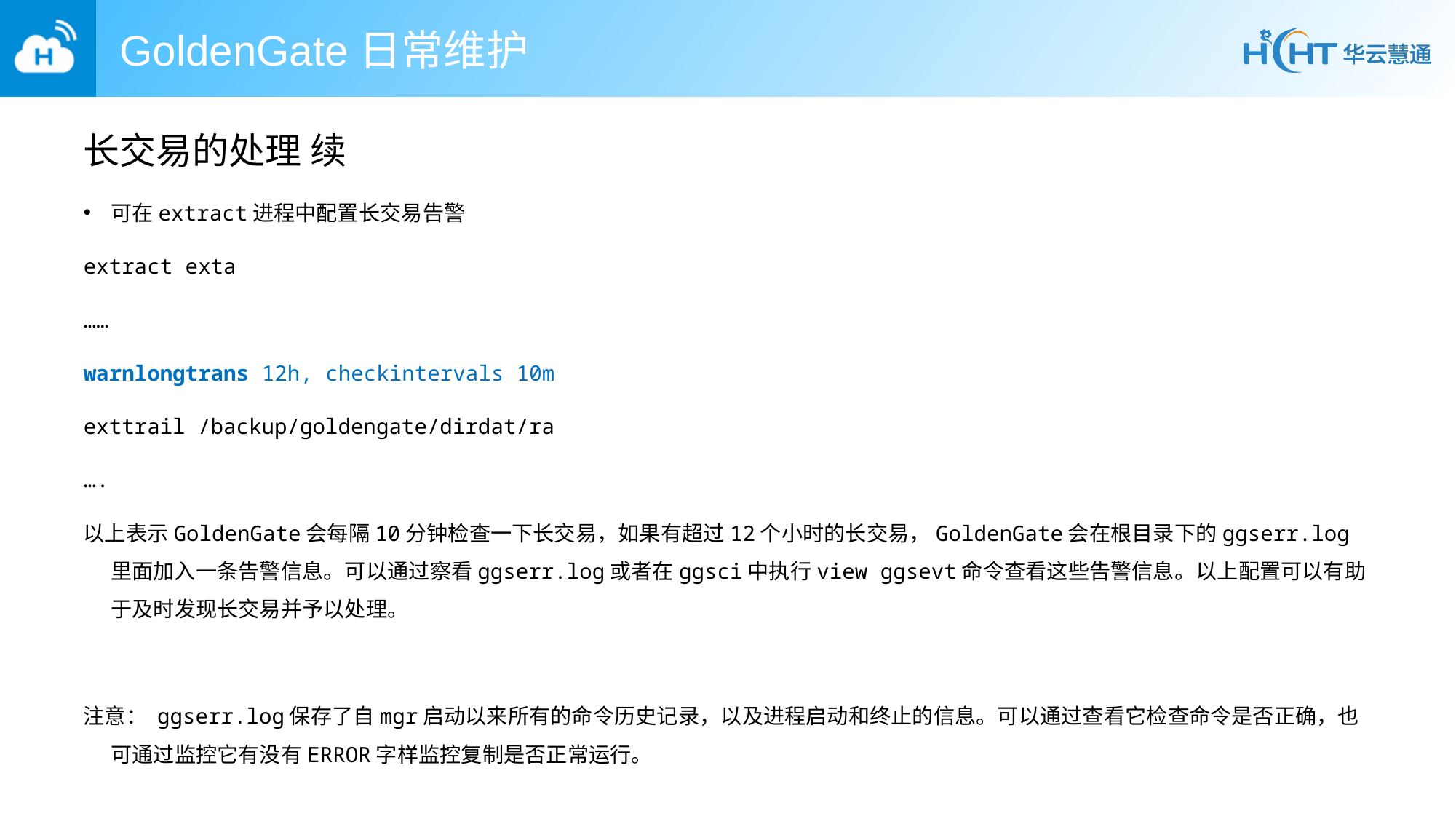

# GoldenGate日常维护
长交易的处理 续
可在extract进程中配置长交易告警
extract exta
……
warnlongtrans 12h, checkintervals 10m
exttrail /backup/goldengate/dirdat/ra
….
以上表示GoldenGate会每隔10分钟检查一下长交易，如果有超过12个小时的长交易，GoldenGate会在根目录下的ggserr.log里面加入一条告警信息。可以通过察看ggserr.log或者在ggsci中执行view ggsevt命令查看这些告警信息。以上配置可以有助于及时发现长交易并予以处理。

注意： ggserr.log保存了自mgr启动以来所有的命令历史记录，以及进程启动和终止的信息。可以通过查看它检查命令是否正确，也可通过监控它有没有ERROR字样监控复制是否正常运行。